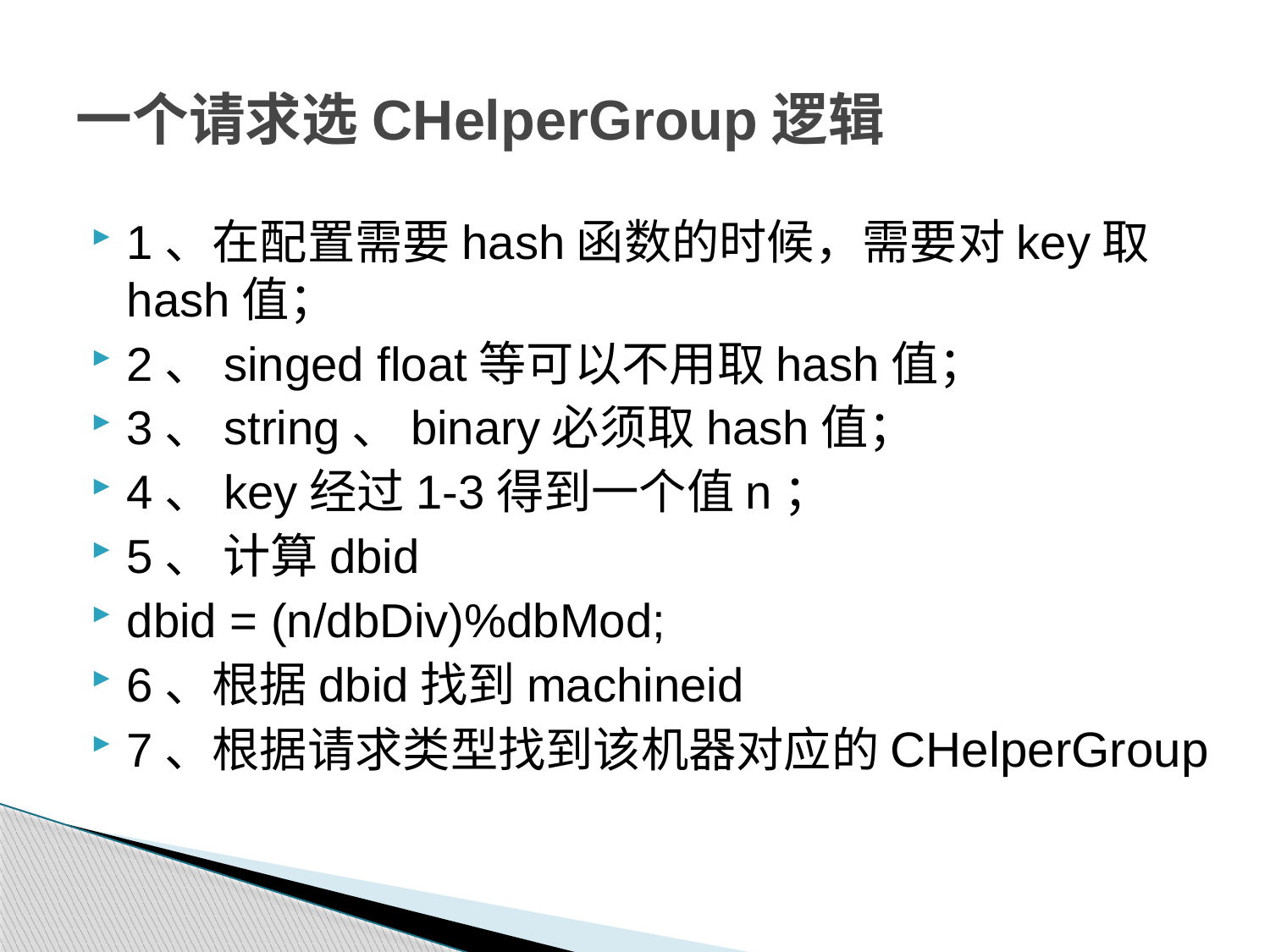

# 一个请求选CHelperGroup逻辑
1、在配置需要hash函数的时候，需要对key取hash值；
2、singed float等可以不用取hash值；
3、string、binary必须取hash值；
4、key经过1-3得到一个值n；
5、 计算dbid
dbid = (n/dbDiv)%dbMod;
6、根据dbid找到machineid
7、根据请求类型找到该机器对应的CHelperGroup